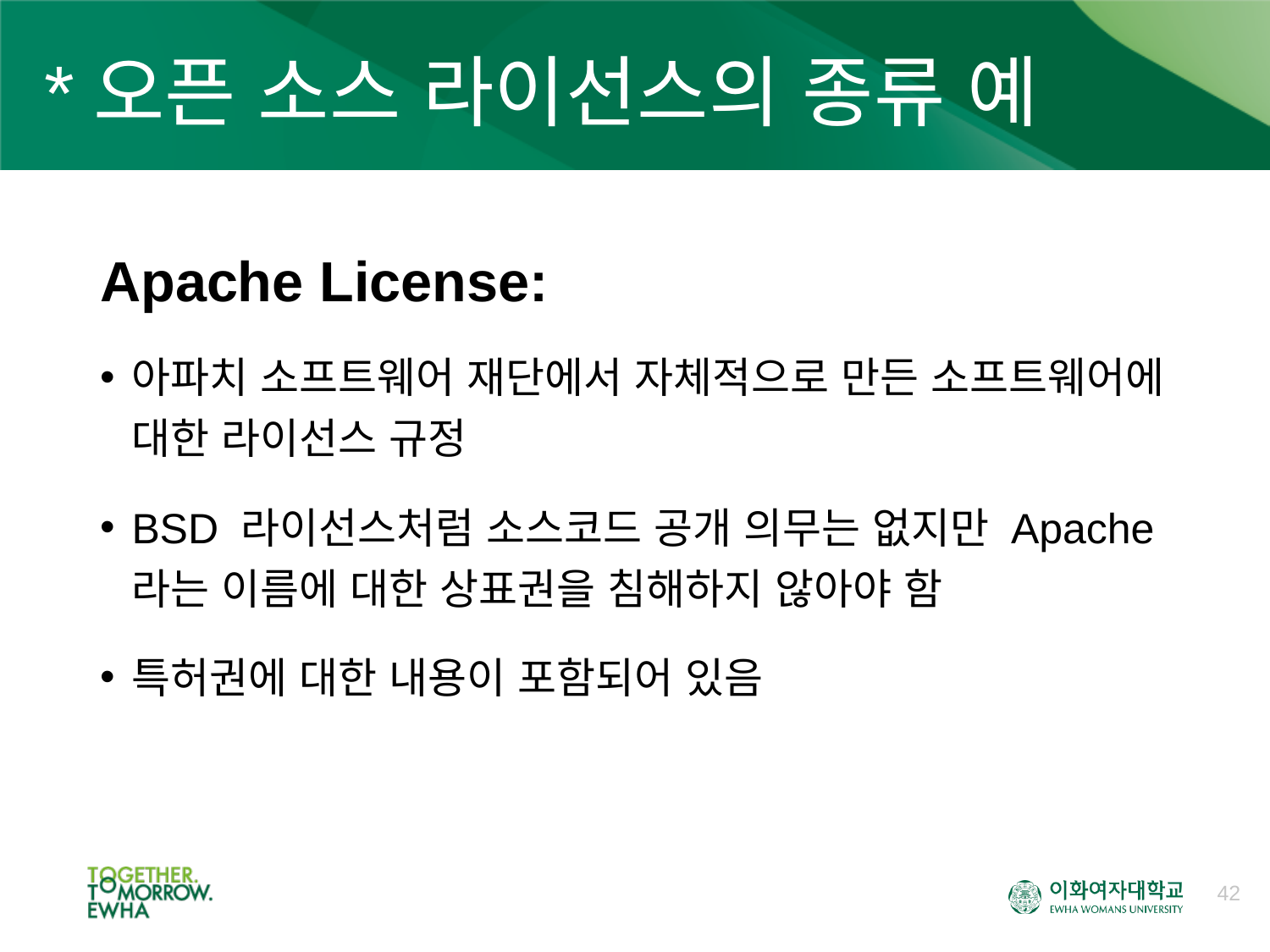

# *오픈 소스 라이선스의 종류 예
Apache License:
아파치 소프트웨어 재단에서 자체적으로 만든 소프트웨어에 대한 라이선스 규정
BSD 라이선스처럼 소스코드 공개 의무는 없지만 Apache라는 이름에 대한 상표권을 침해하지 않아야 함
특허권에 대한 내용이 포함되어 있음
42